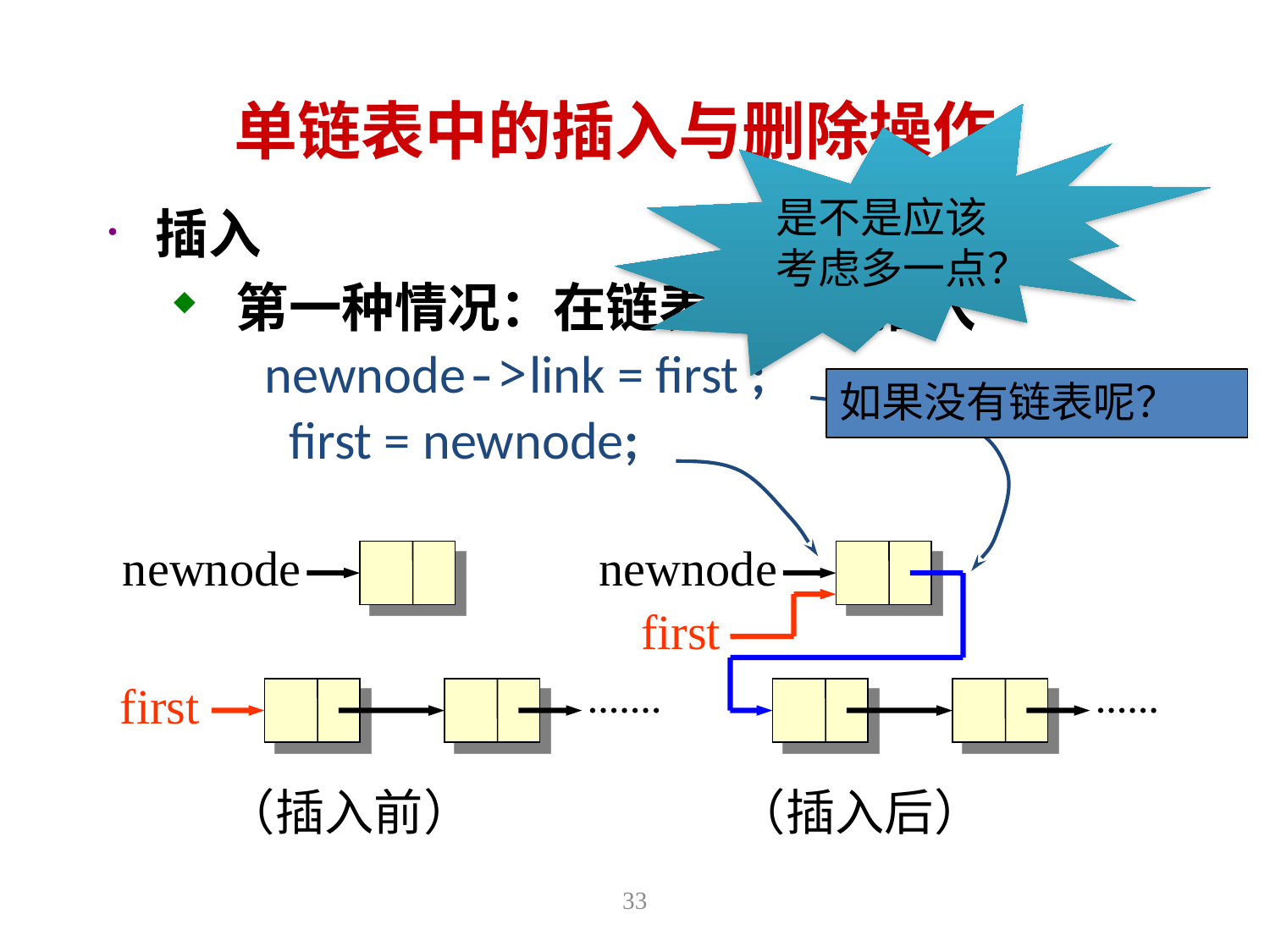

# 单链表中的插入与删除操作
是不是应该考虑多一点？
插入
 第一种情况：在链表最前端插入
             newnode->link = first ;
               first = newnode;
如果没有链表呢？

newnode
newnode

first

 first

（插入前）                        （插入后）
33